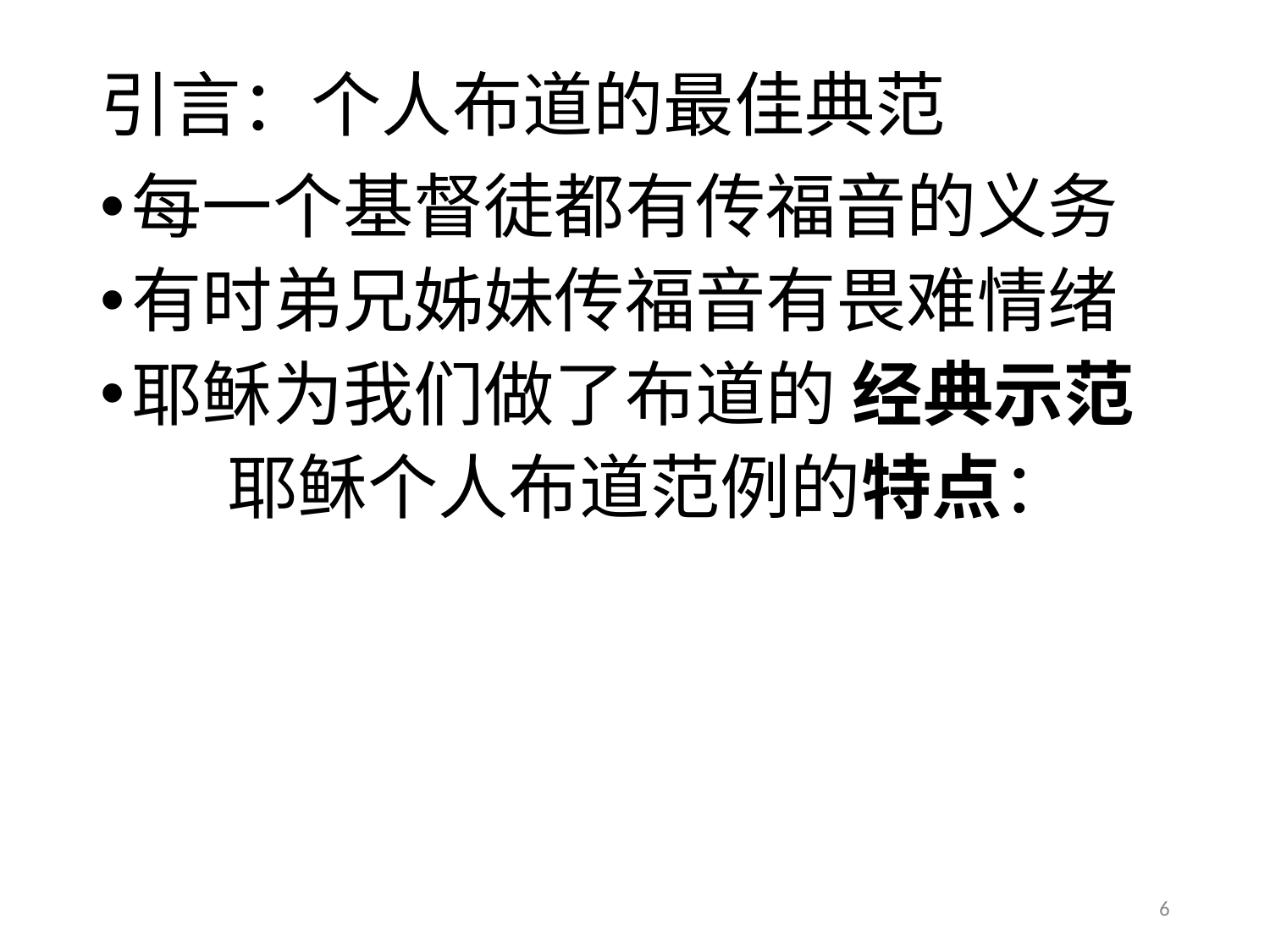

# 引言：个人布道的最佳典范
每一个基督徒都有传福音的义务
有时弟兄姊妹传福音有畏难情绪
耶稣为我们做了布道的 经典示范
	耶稣个人布道范例的特点：
6